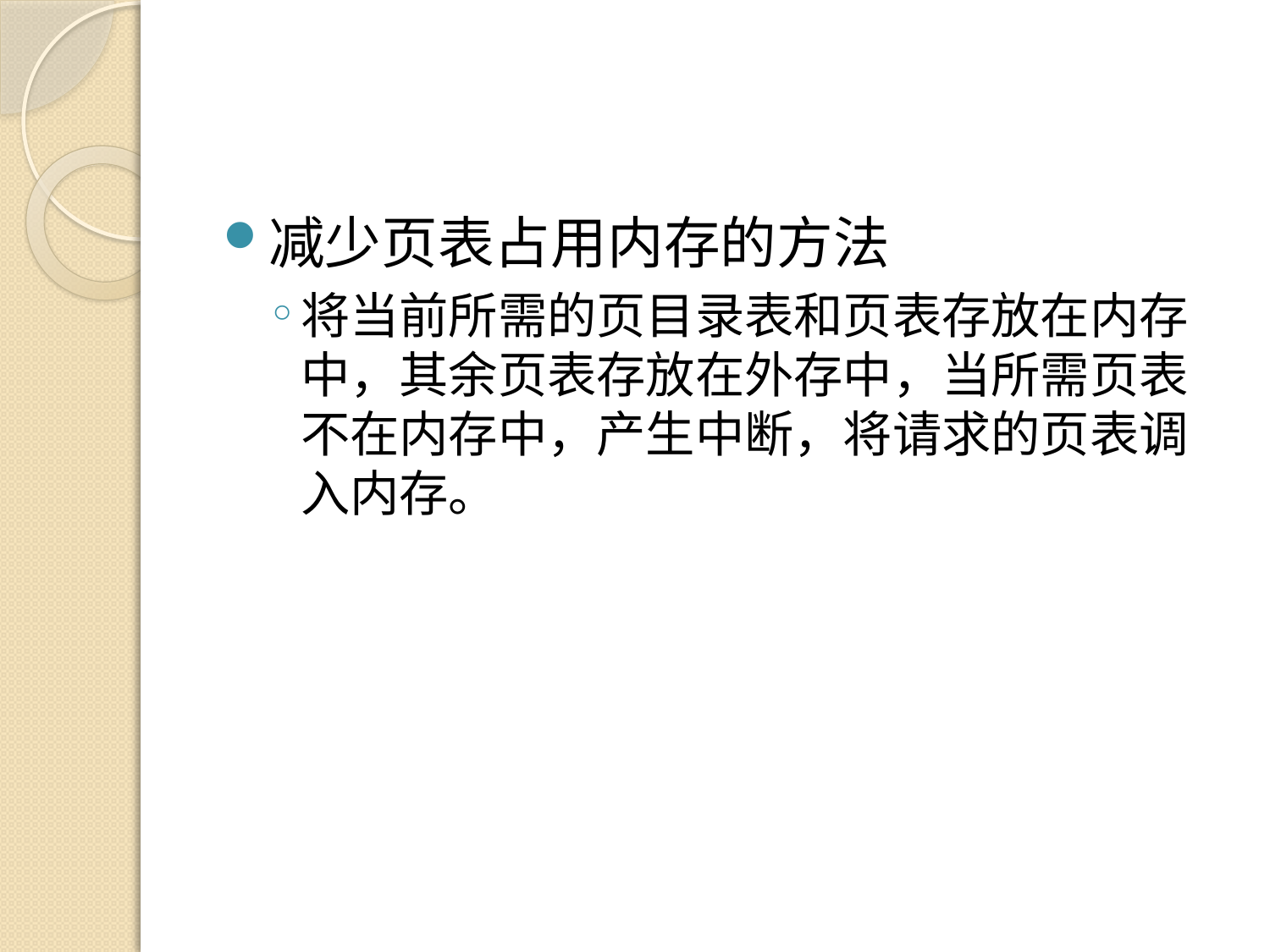

#
减少页表占用内存的方法
将当前所需的页目录表和页表存放在内存中，其余页表存放在外存中，当所需页表不在内存中，产生中断，将请求的页表调入内存。